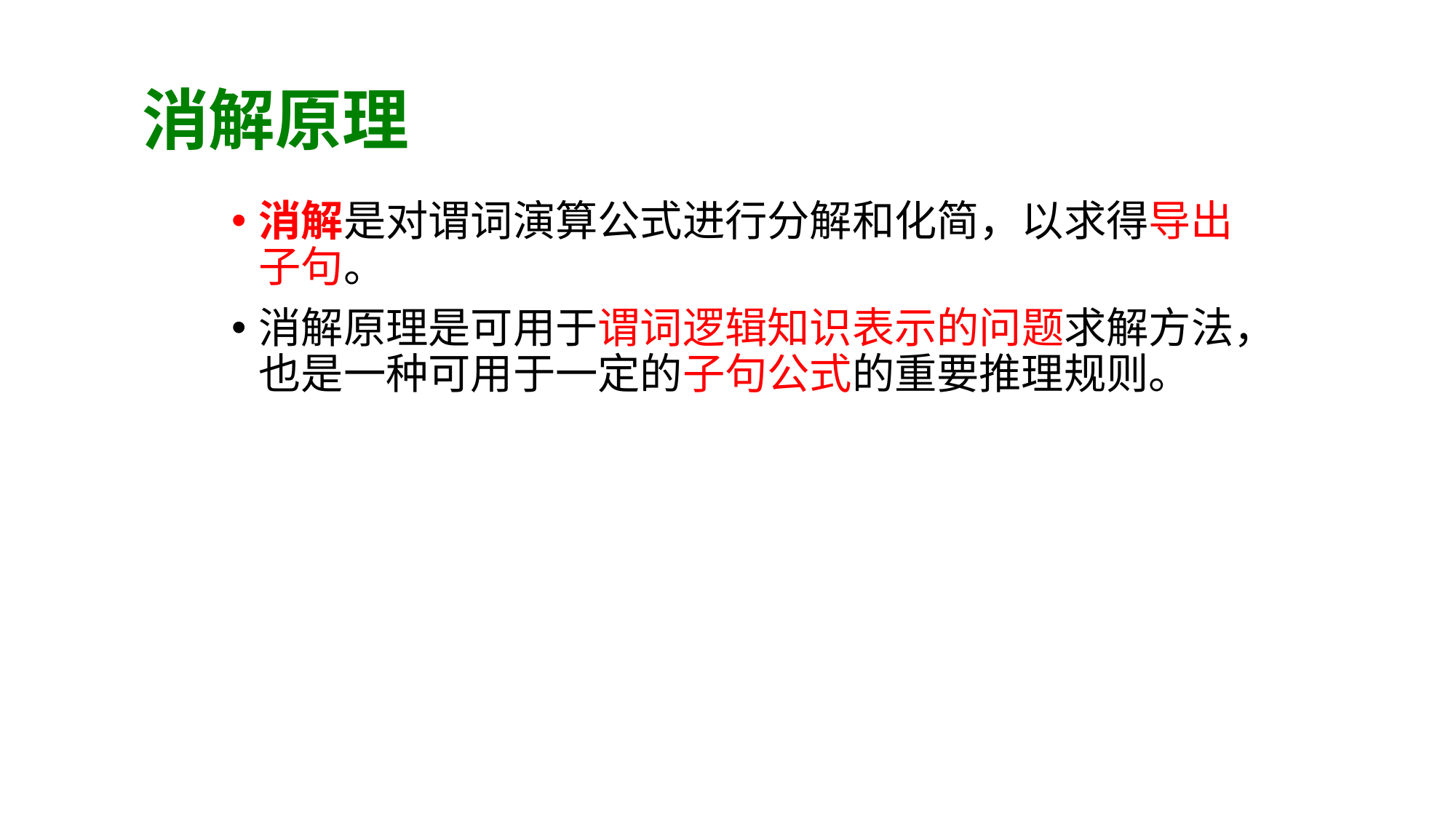

# 消解原理
消解是对谓词演算公式进行分解和化简，以求得导出子句。
消解原理是可用于谓词逻辑知识表示的问题求解方法，也是一种可用于一定的子句公式的重要推理规则。